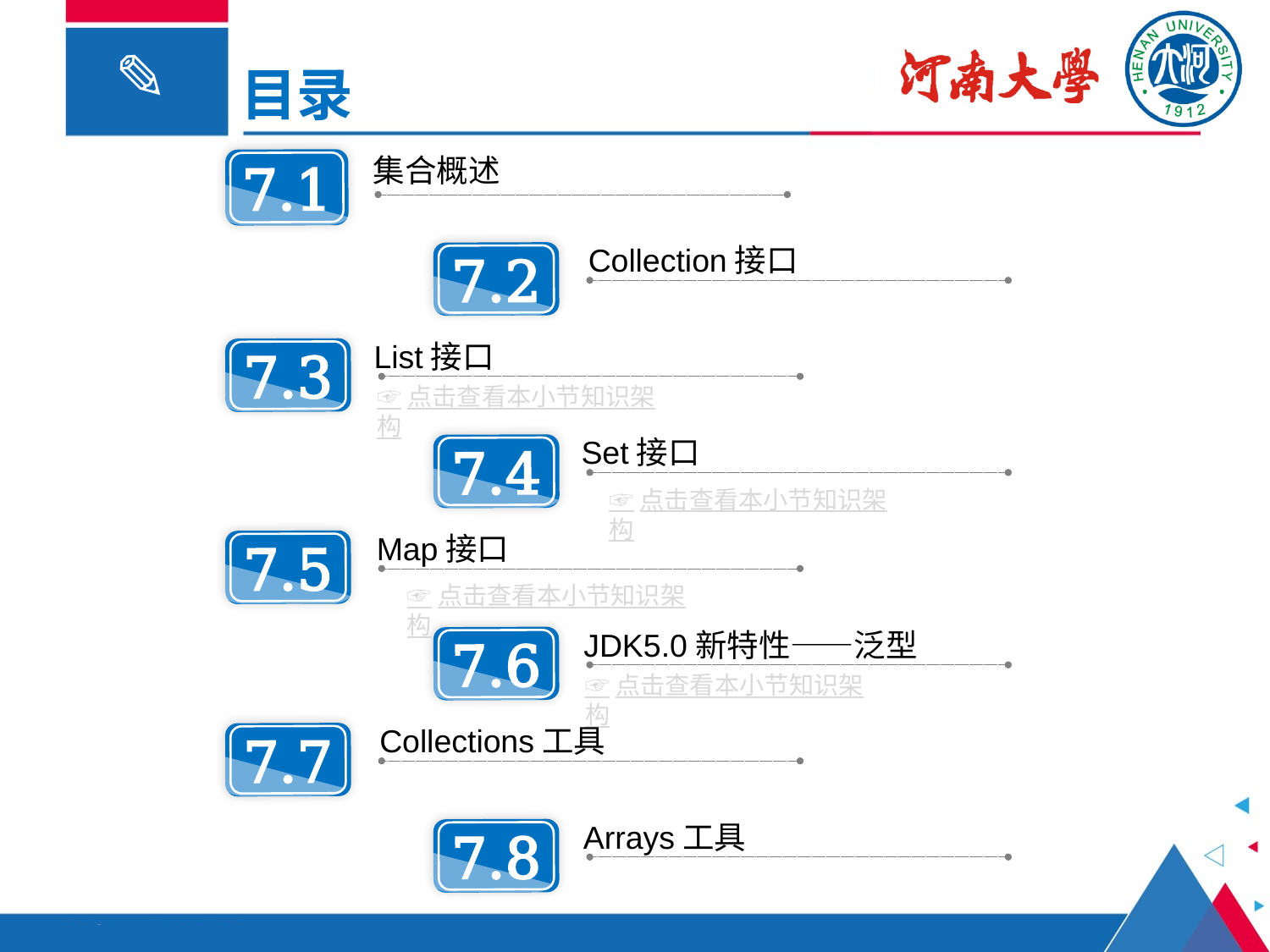

目录
集合概述
7.1

Collection接口
7.2

List接口
7.3

☞点击查看本小节知识架构
Set接口
7.4

☞点击查看本小节知识架构
Map接口
7.5

☞点击查看本小节知识架构
JDK5.0新特性——泛型
7.6

☞点击查看本小节知识架构
Collections工具
7.7

Arrays工具
7.8